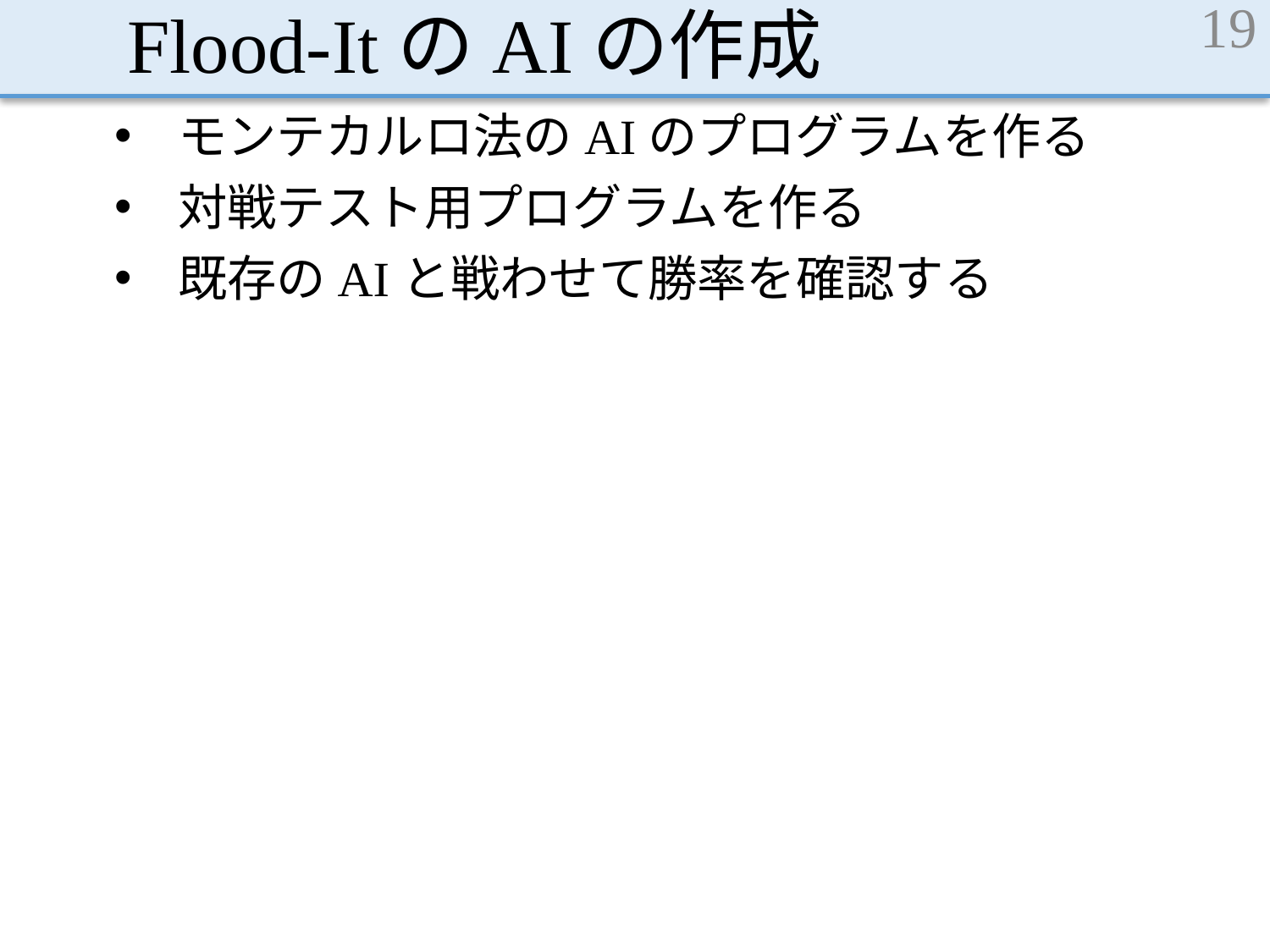

# Flood-ItのAIの作成
19
モンテカルロ法のAIのプログラムを作る
対戦テスト用プログラムを作る
既存のAIと戦わせて勝率を確認する